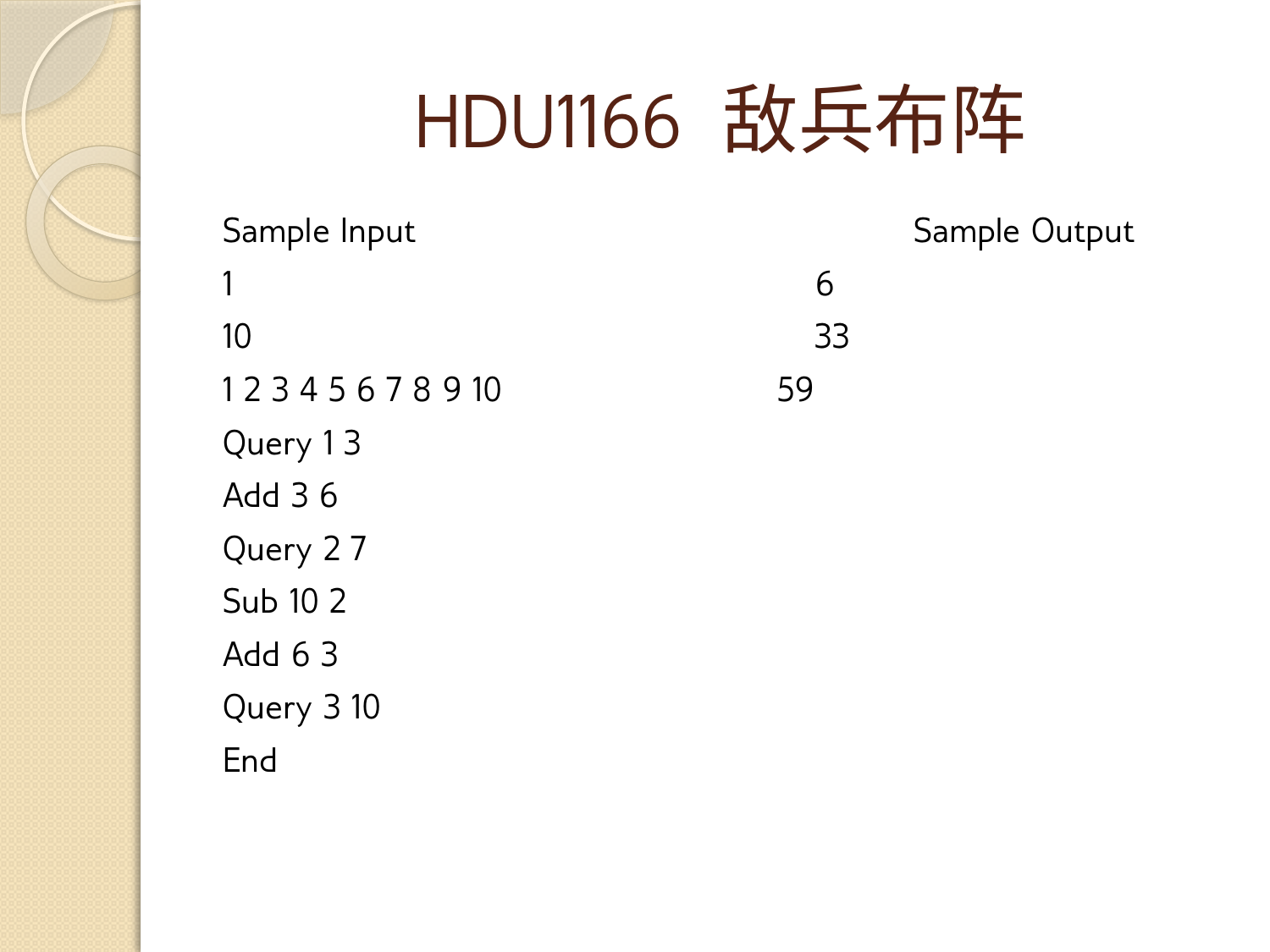

# HDU1166 敌兵布阵
Sample Input                                               Sample Output
1                                                       6
10                                                     33
1 2 3 4 5 6 7 8 9 10                          59
Query 1 3
Add 3 6
Query 2 7
Sub 10 2
Add 6 3
Query 3 10
End